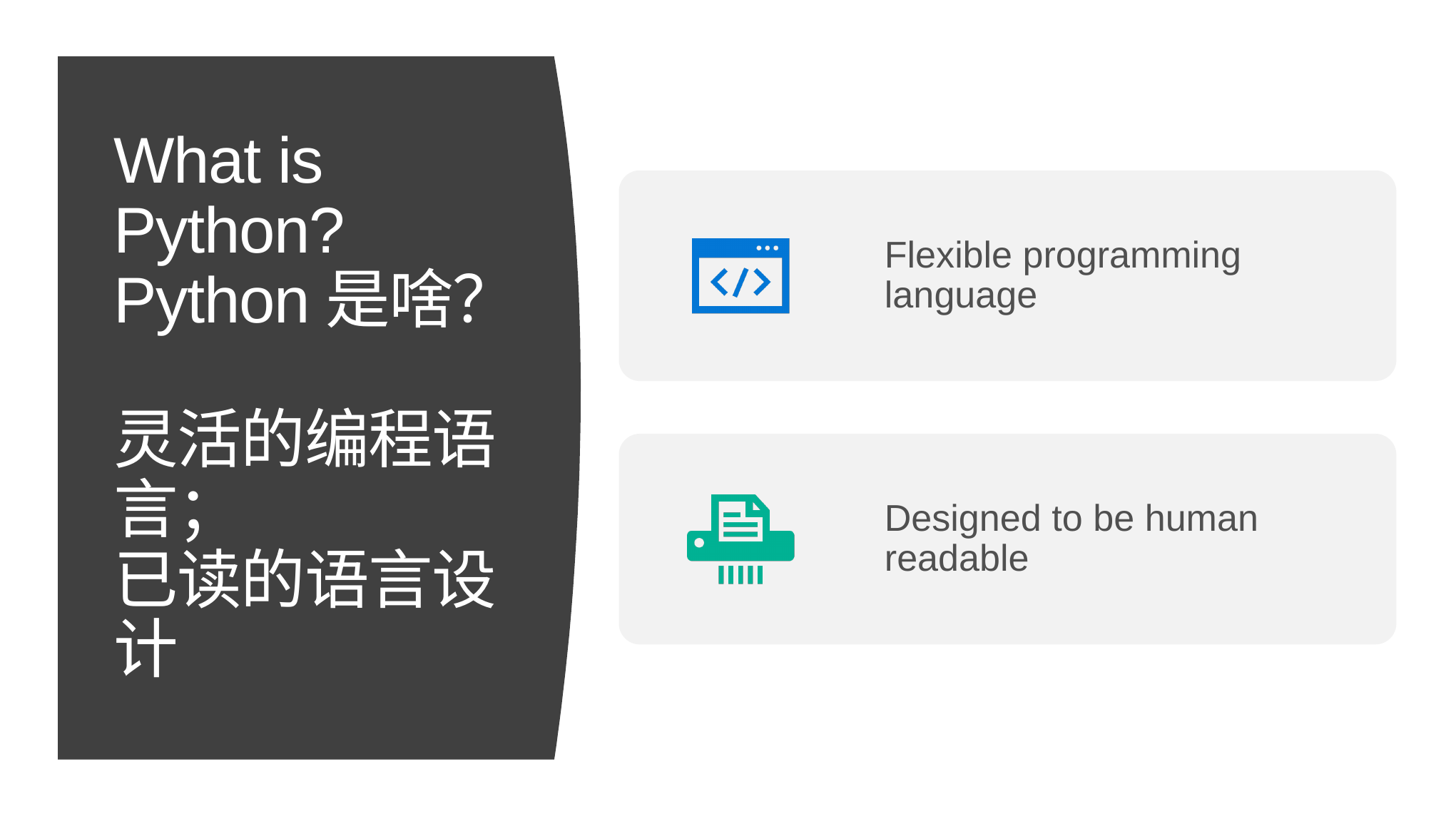

Flexible programming language
Designed to be human readable

# What is Python? Python是啥？ 灵活的编程语言； 已读的语言设计